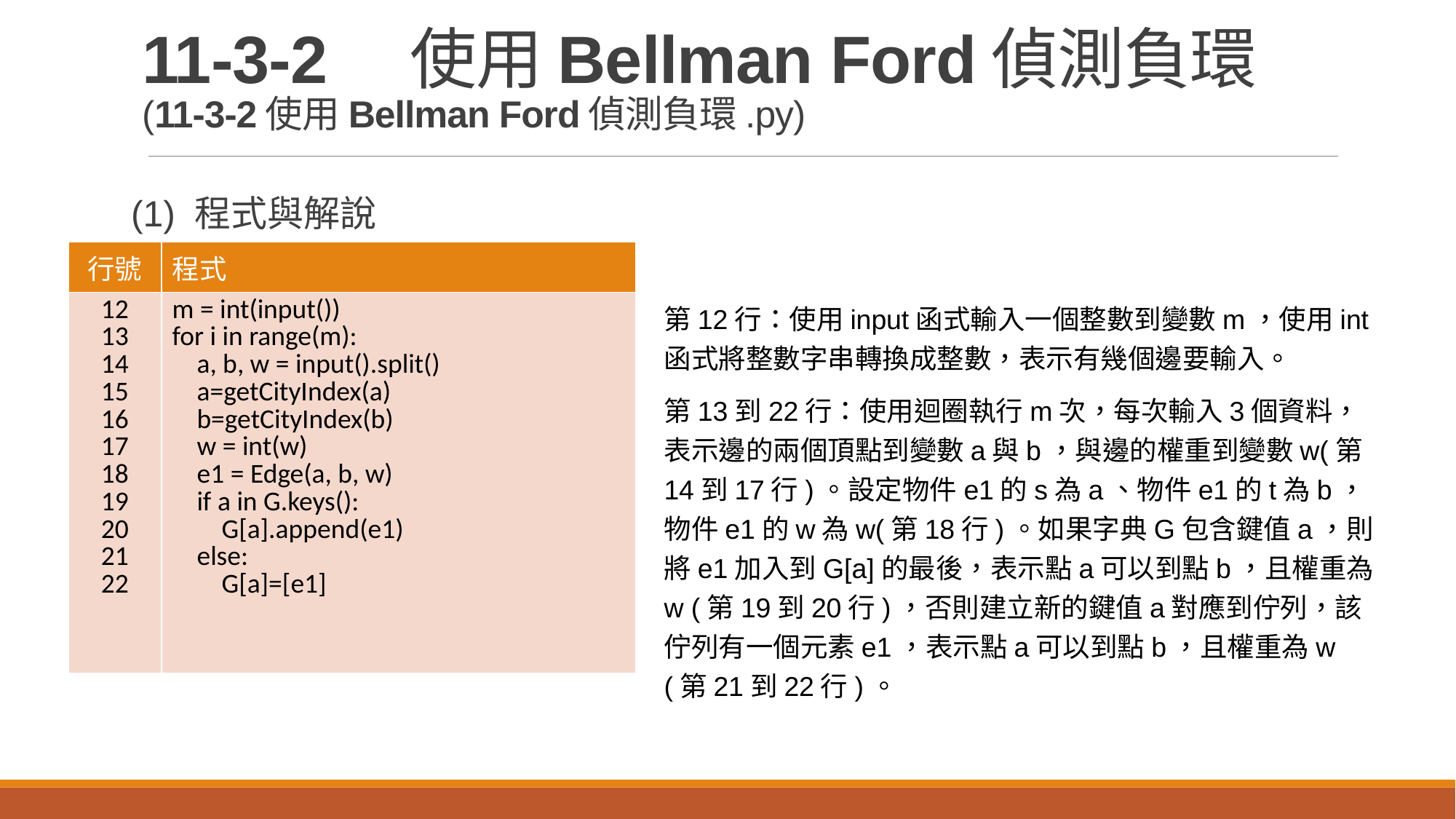

# 11-3-2　使用Bellman Ford偵測負環 (11-3-2使用Bellman Ford偵測負環.py)
(1) 程式與解說

| 行號 | 程式 |
| --- | --- |
| 12 13 14 15 16 17 18 19 20 21 22 | m = int(input()) for i in range(m): a, b, w = input().split() a=getCityIndex(a) b=getCityIndex(b) w = int(w) e1 = Edge(a, b, w) if a in G.keys(): G[a].append(e1) else: G[a]=[e1] |
第12行：使用input函式輸入一個整數到變數m，使用int函式將整數字串轉換成整數，表示有幾個邊要輸入。
第13到22行：使用迴圈執行m次，每次輸入3個資料，表示邊的兩個頂點到變數a與b，與邊的權重到變數w(第14到17行)。設定物件e1的s為a、物件e1的t為b，物件e1的w為w(第18行)。如果字典G包含鍵值a，則將e1加入到G[a]的最後，表示點a可以到點b，且權重為w (第19到20行)，否則建立新的鍵值a對應到佇列，該佇列有一個元素e1，表示點a可以到點b，且權重為w (第21到22行)。